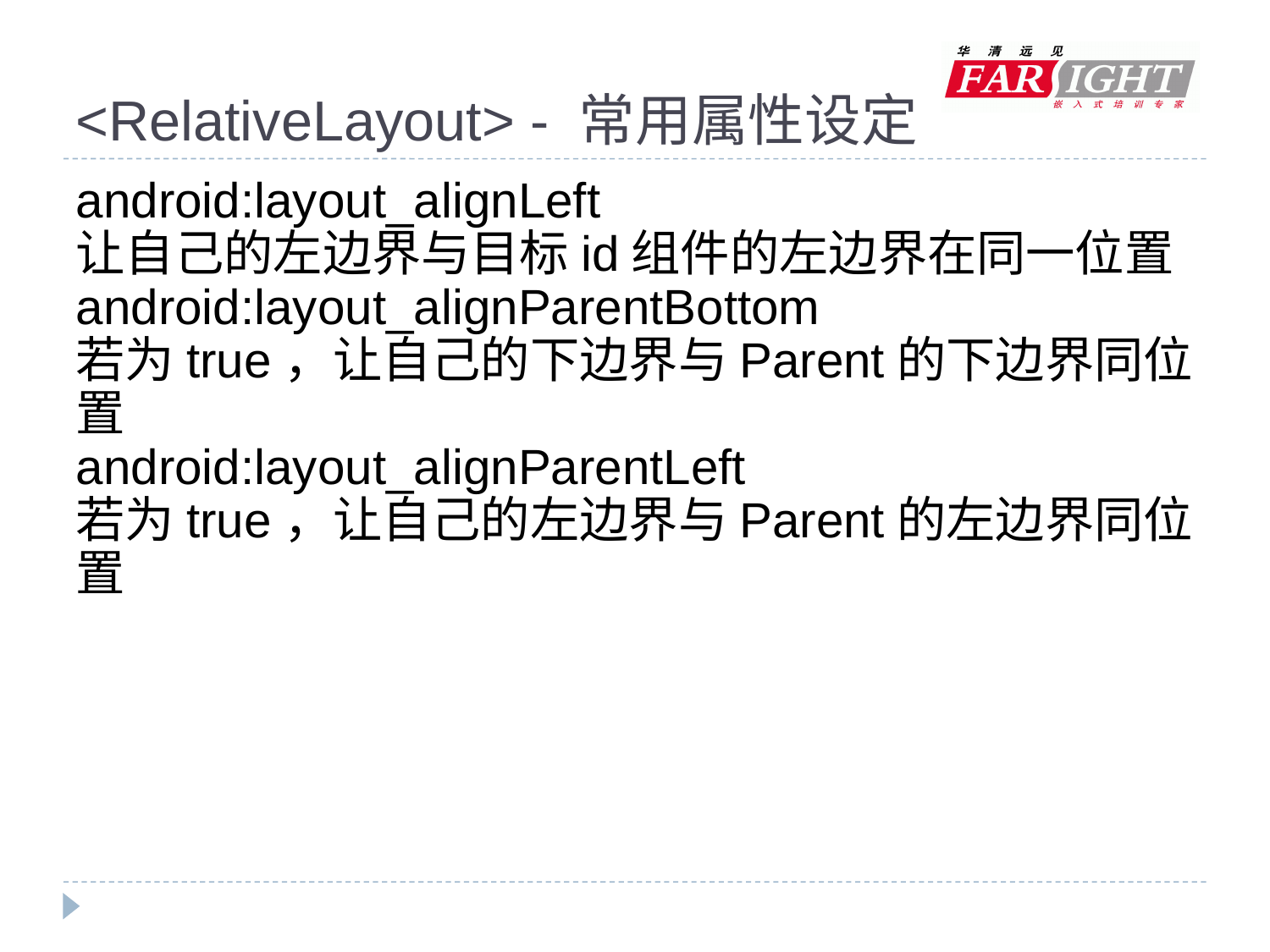

# <RelativeLayout> - 常用属性设定
android:layout_alignLeft
让自己的左边界与目标id组件的左边界在同一位置
android:layout_alignParentBottom
若为true，让自己的下边界与Parent的下边界同位置
android:layout_alignParentLeft
若为true，让自己的左边界与Parent的左边界同位置